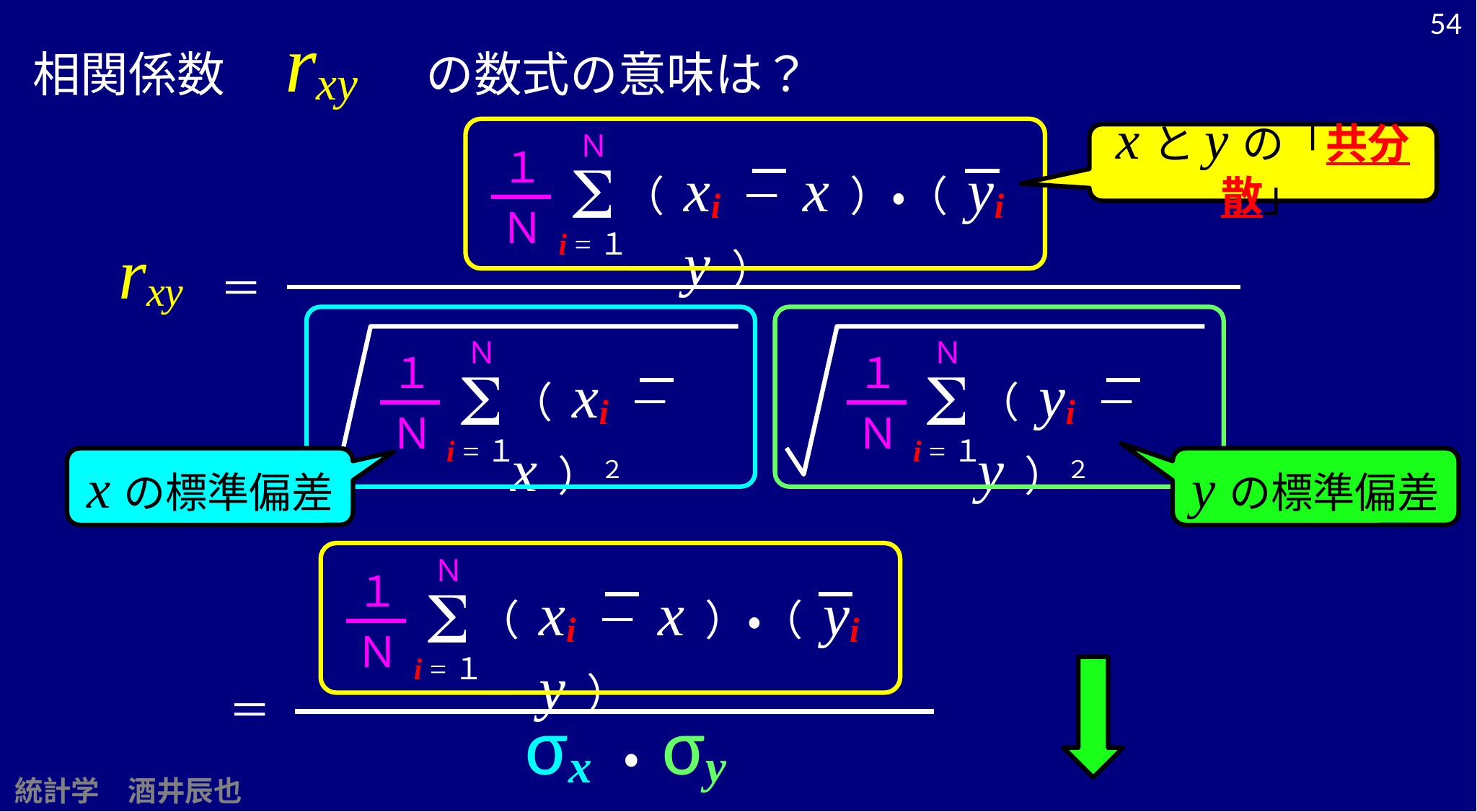

54
相関係数　rxy　の数式の意味は？

xとyの「共分散」
Ｎ
Σ
i =１
１
（ xi － x ）・（ yi － y ）
Ｎ
rxy
＝

Ｎ
Σ
i =１
Ｎ
Σ
i =１
１
１
（ xi － x ）２
（ yi － y ）２
Ｎ
Ｎ
xの標準偏差
yの標準偏差

Ｎ
Σ
i =１
１
（ xi － x ）・（ yi － y ）
Ｎ

＝
σx ・ σy
統計学　酒井辰也